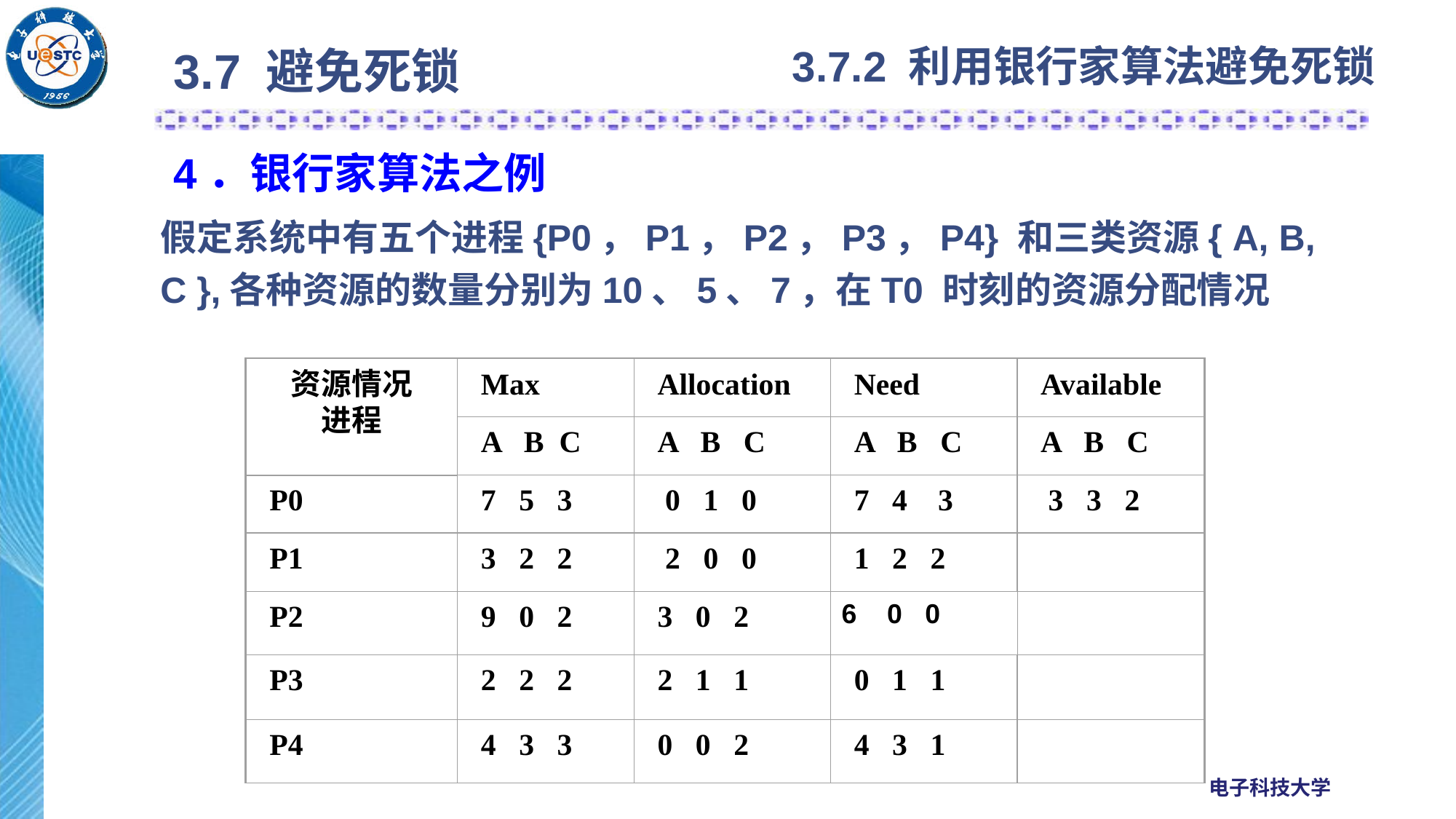

3.7 避免死锁
3.7.2 利用银行家算法避免死锁
# 4．银行家算法之例
假定系统中有五个进程{P0，P1，P2，P3，P4} 和三类资源{ A, B, C },各种资源的数量分别为10、5、7，在T0 时刻的资源分配情况

资源情况
进程

Max

Allocation

Need

Available

A   B  C

A   B   C

A   B   C

A   B   C

P0

7   5   3

 0   1   0

7   4    3

 3   3   2

P1

3   2   2

 2   0   0

1   2   2

P2

9   0   2

3   0   2

6    0   0
1   2   2

P3

2   2   2

2   1   1

0   1   1

P4

4   3   3

0   0   2

4   3   1